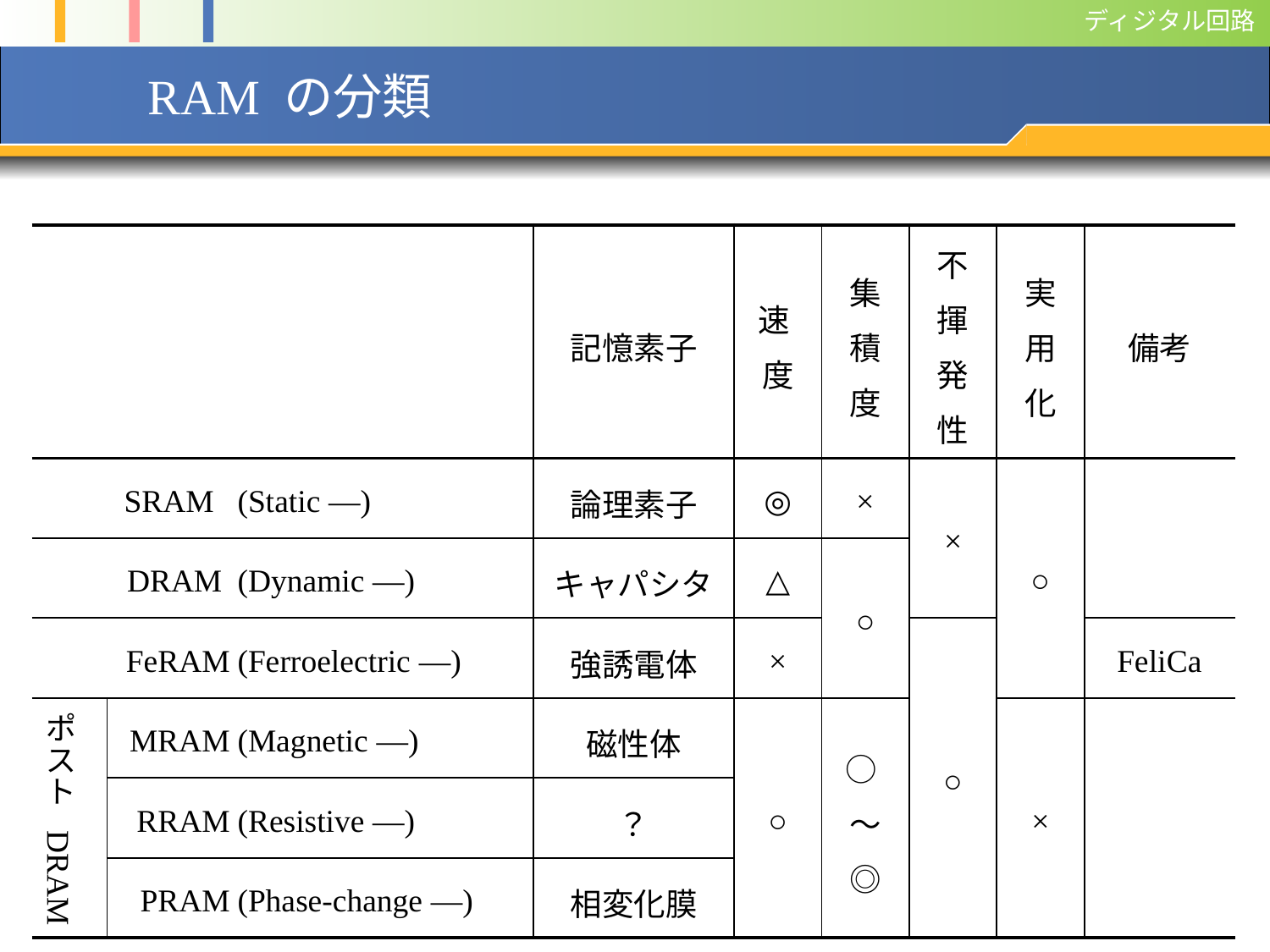

# RAM の分類
|  |  |  | 記憶素子 | 速 度 | 集 積 度 | 不揮発性 | 実 用 化 | 備考 |
| --- | --- | --- | --- | --- | --- | --- | --- | --- |
| SRAM |  | (Static ―) | 論理素子 | ◎ | × | × | ○ |  |
| DRAM |  | (Dynamic ―) | キャパシタ | △ | ○ |  |  |  |
| FeRAM |  | (Ferroelectric ―) | 強誘電体 | × |  | ○ |  | FeliCa |
| ポスト DRAM | MRAM | (Magnetic ―) | 磁性体 | ○ | ○～◎ |  | × |  |
|  | RRAM | (Resistive ―) | ？ |  |  |  |  |  |
|  | PRAM | (Phase-change ―) | 相変化膜 |  |  |  |  |  |